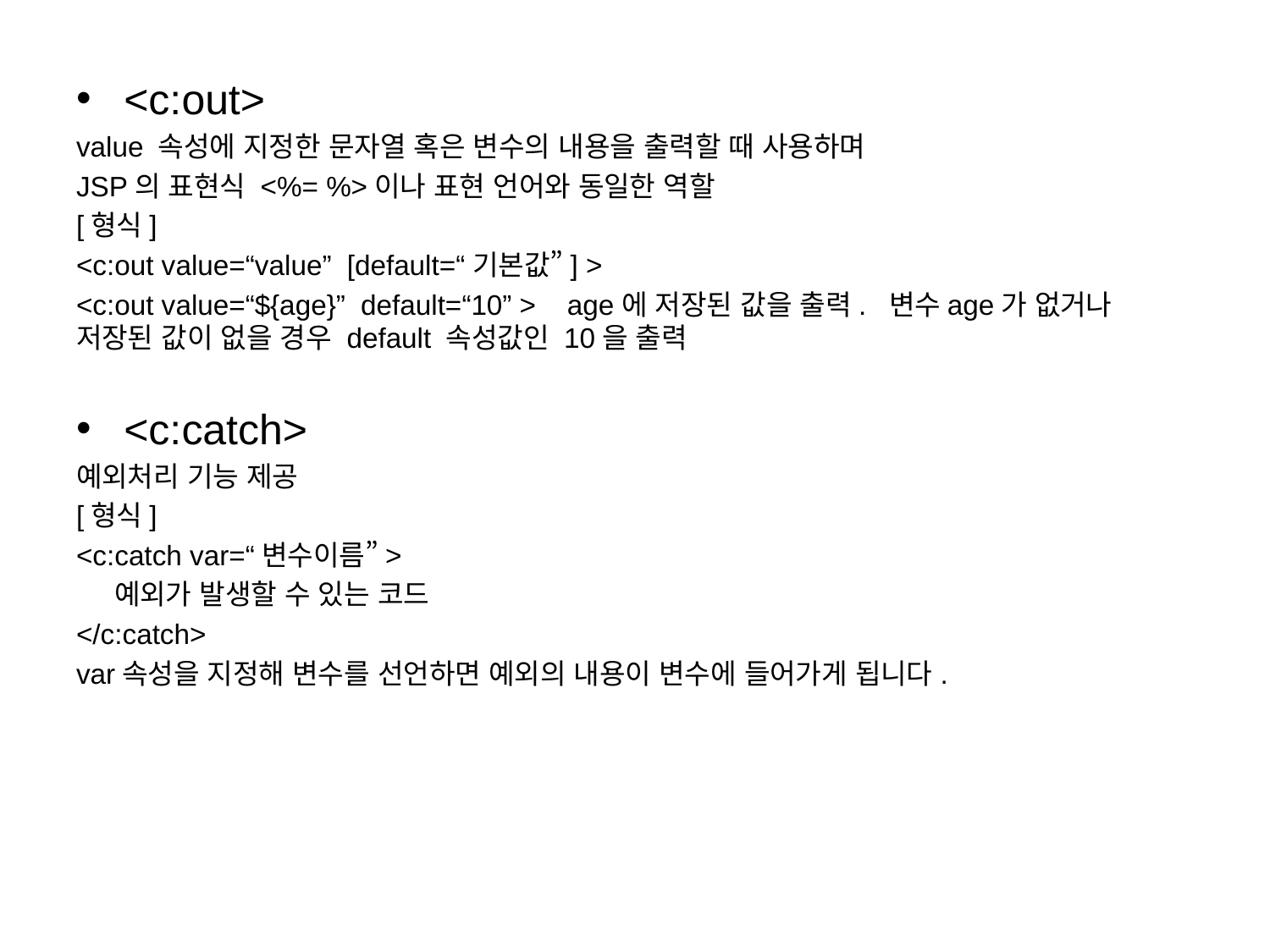

<c:out>
value 속성에 지정한 문자열 혹은 변수의 내용을 출력할 때 사용하며
JSP의 표현식 <%= %>이나 표현 언어와 동일한 역할
[형식]
<c:out value=“value”  [default=“기본값”] >
<c:out value=“${age}”  default=“10” >    age에 저장된 값을 출력.  변수age가 없거나 저장된 값이 없을 경우 default 속성값인 10을 출력

<c:catch>
예외처리 기능 제공
[형식]
<c:catch var=“변수이름”>
    예외가 발생할 수 있는 코드
</c:catch>
var속성을 지정해 변수를 선언하면 예외의 내용이 변수에 들어가게 됩니다.